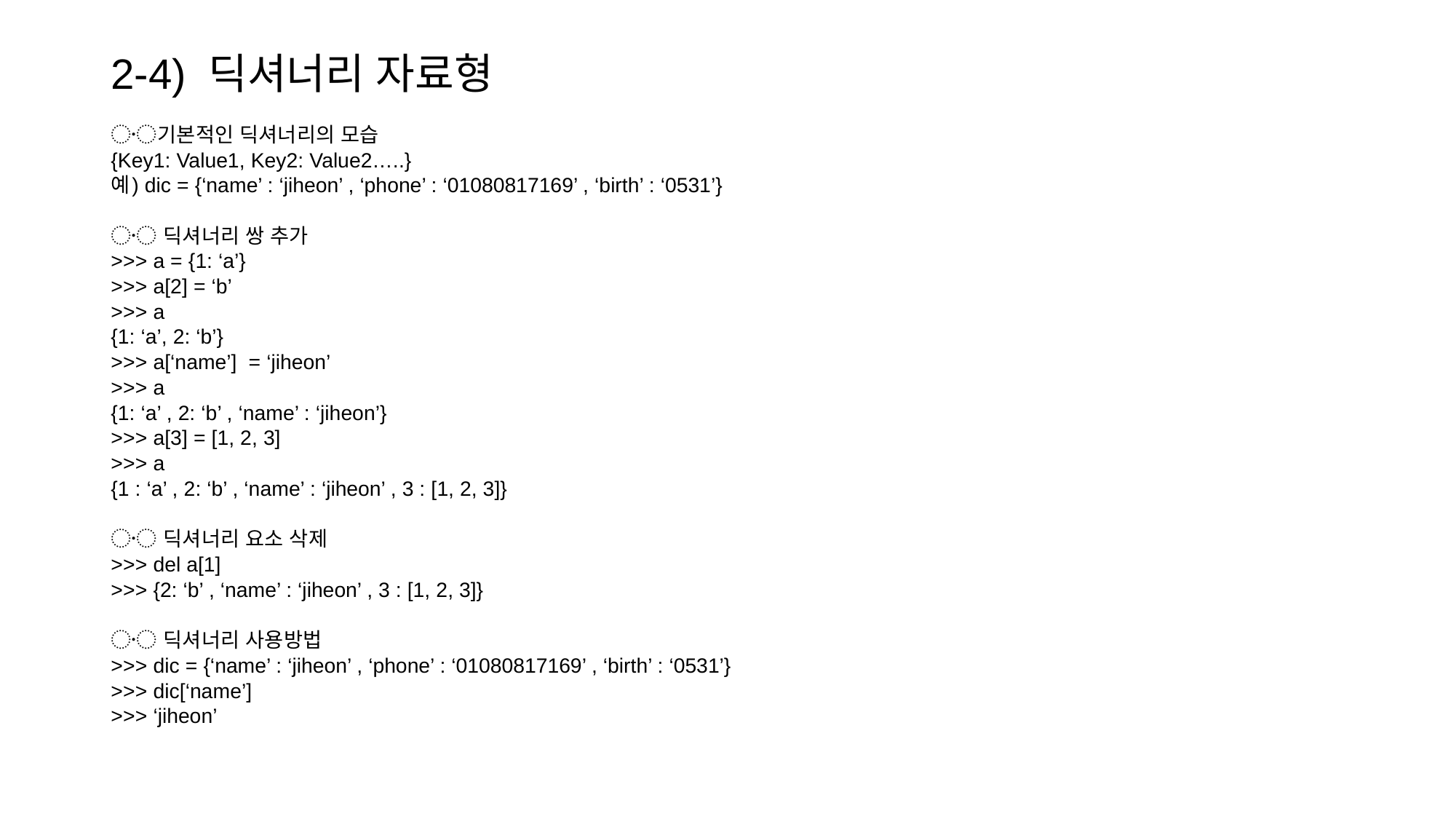

# 2-4) 딕셔너리 자료형
〮기본적인 딕셔너리의 모습
{Key1: Value1, Key2: Value2…..}
예) dic = {‘name’ : ‘jiheon’ , ‘phone’ : ‘01080817169’ , ‘birth’ : ‘0531’}

〮 딕셔너리 쌍 추가
>>> a = {1: ‘a’}
>>> a[2] = ‘b’
>>> a
{1: ‘a’, 2: ‘b’}
>>> a[‘name’]  = ‘jiheon’
>>> a
{1: ‘a’ , 2: ‘b’ , ‘name’ : ‘jiheon’}
>>> a[3] = [1, 2, 3]
>>> a
{1 : ‘a’ , 2: ‘b’ , ‘name’ : ‘jiheon’ , 3 : [1, 2, 3]}

〮 딕셔너리 요소 삭제
>>> del a[1]
>>> {2: ‘b’ , ‘name’ : ‘jiheon’ , 3 : [1, 2, 3]}

〮 딕셔너리 사용방법
>>> dic = {‘name’ : ‘jiheon’ , ‘phone’ : ‘01080817169’ , ‘birth’ : ‘0531’}
>>> dic[‘name’]
>>> ‘jiheon’